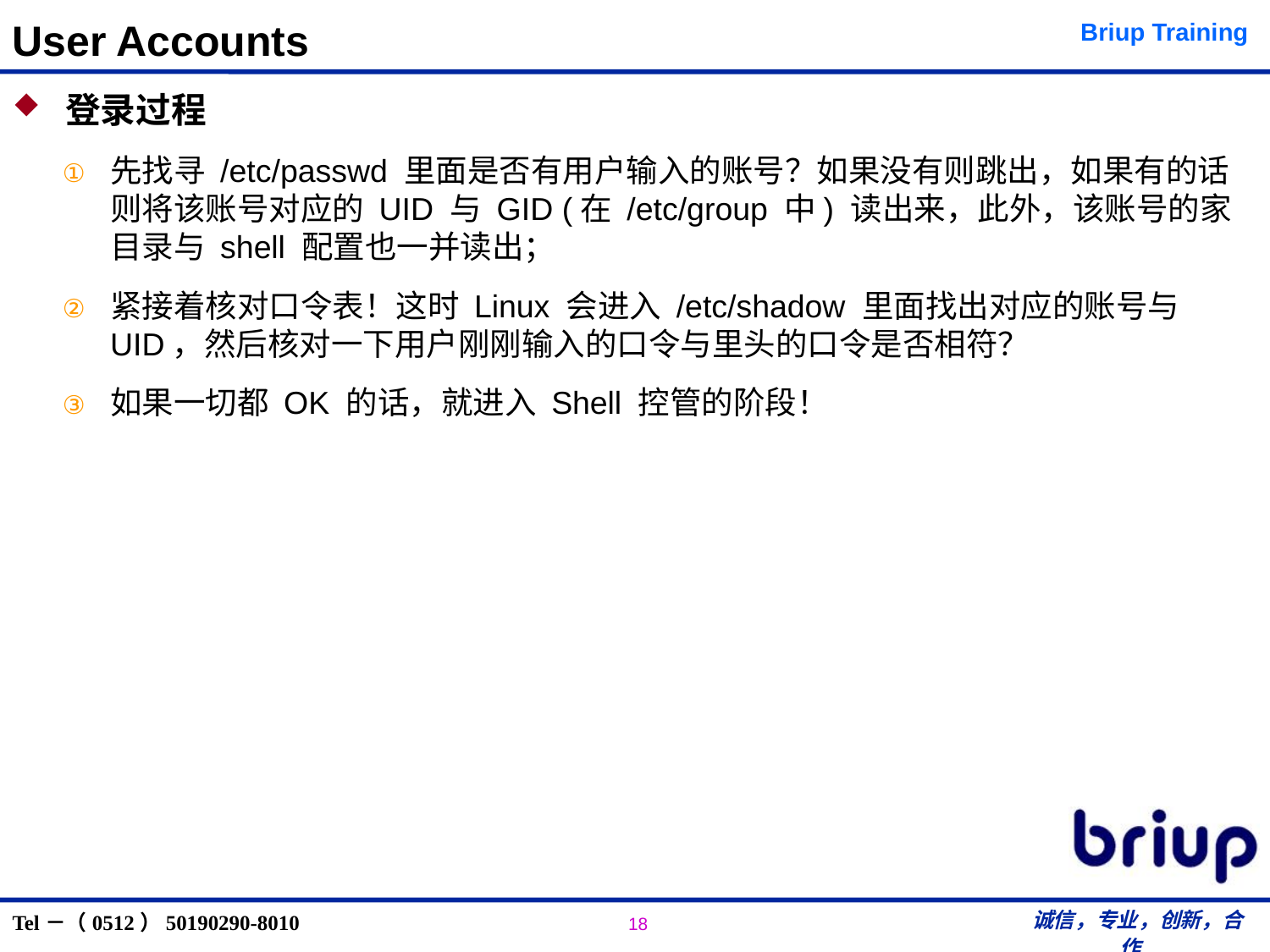

# User Accounts
登录过程
先找寻 /etc/passwd 里面是否有用户输入的账号？如果没有则跳出，如果有的话则将该账号对应的 UID 与 GID (在 /etc/group 中) 读出来，此外，该账号的家目录与 shell 配置也一并读出；
紧接着核对口令表！这时 Linux 会进入 /etc/shadow 里面找出对应的账号与 UID，然后核对一下用户刚刚输入的口令与里头的口令是否相符？
如果一切都 OK 的话，就进入 Shell 控管的阶段！